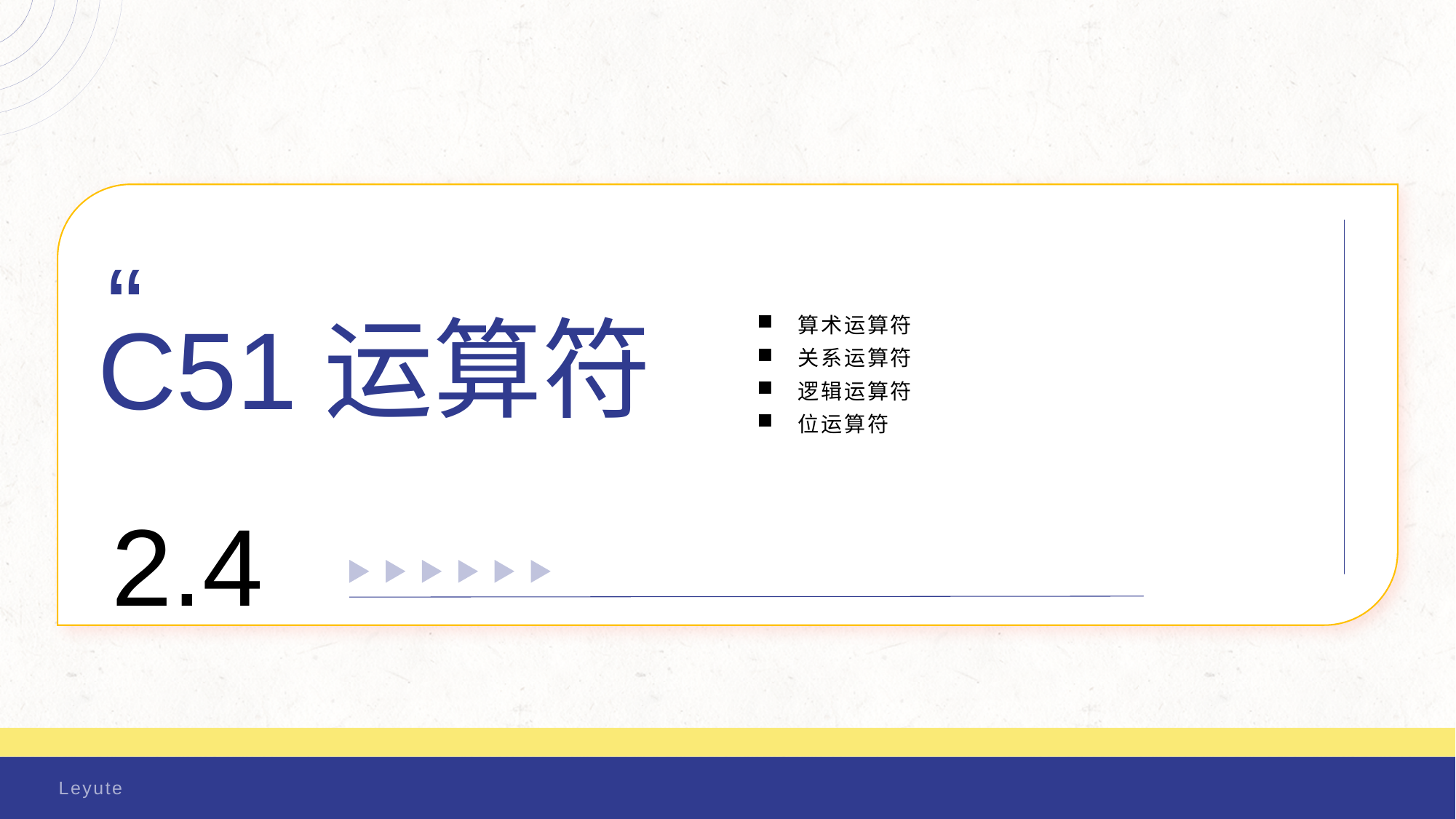

“
C51运算符
2.4

算术运算符
关系运算符
逻辑运算符
位运算符